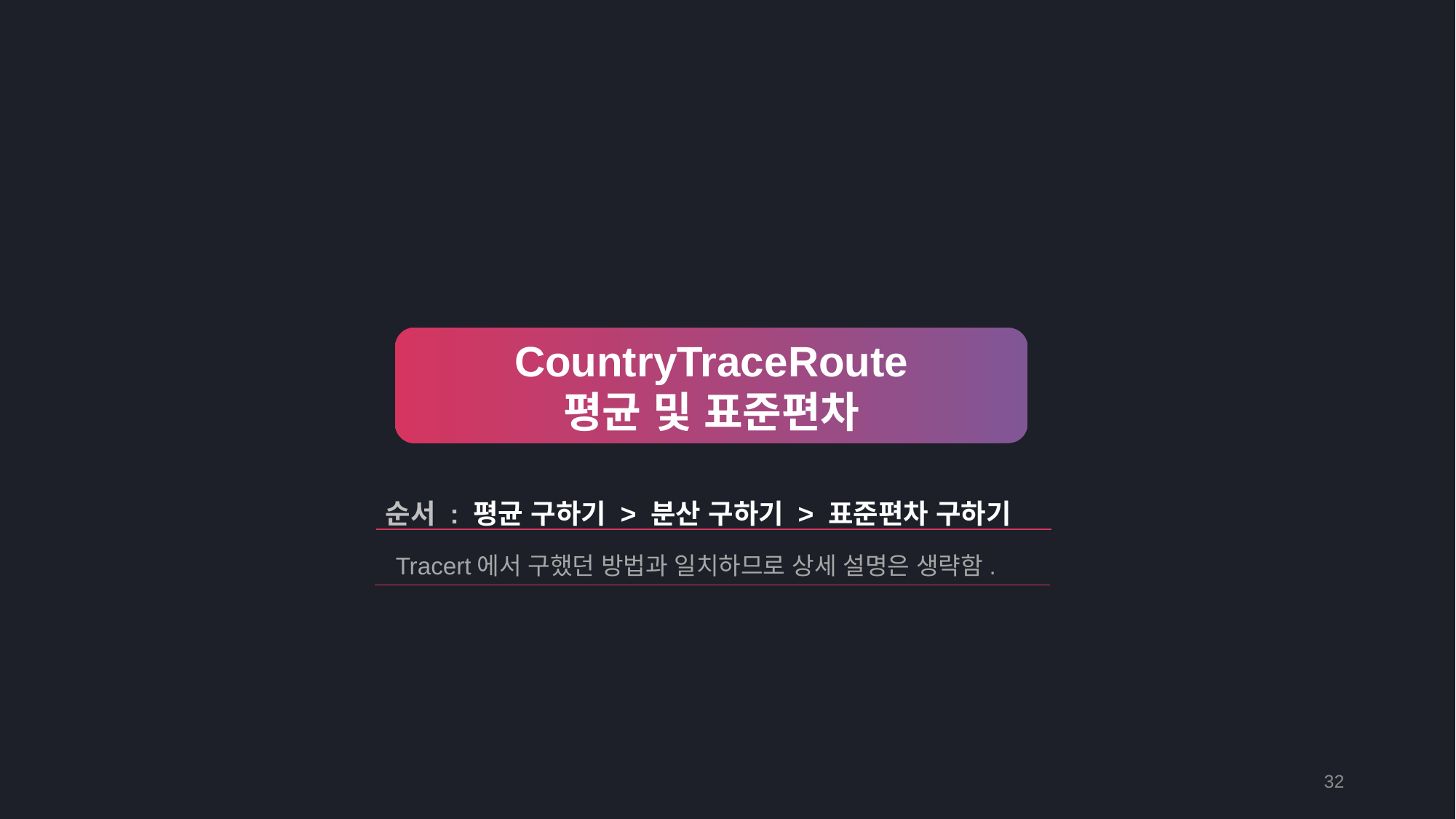

CountryTraceRoute
평균 및 표준편차
순서 : 평균 구하기 > 분산 구하기 > 표준편차 구하기
Tracert에서 구했던 방법과 일치하므로 상세 설명은 생략함.
32